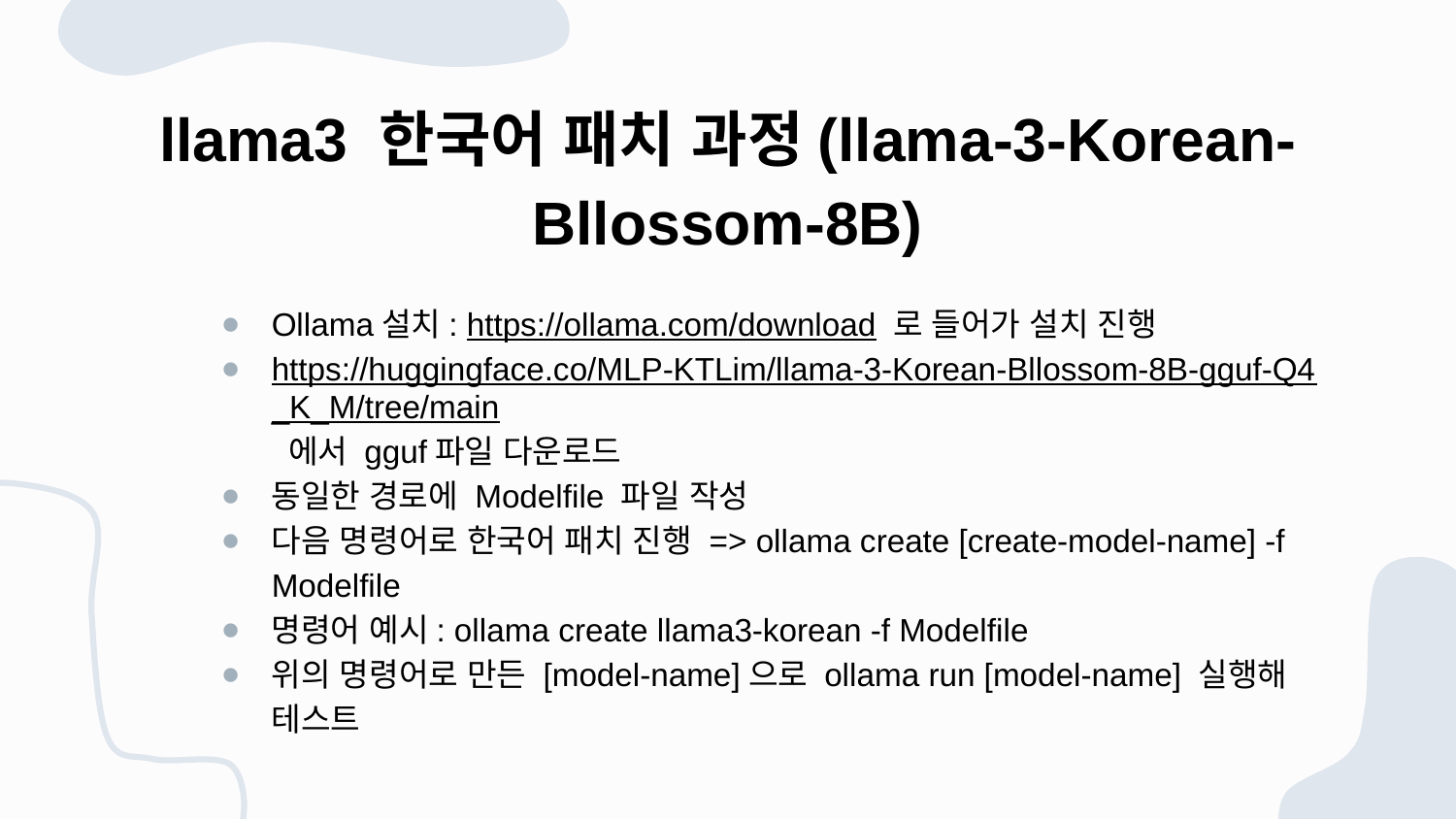

# llama3 한국어 패치 과정(llama-3-Korean-Bllossom-8B)
Ollama설치: https://ollama.com/download 로 들어가 설치 진행
https://huggingface.co/MLP-KTLim/llama-3-Korean-Bllossom-8B-gguf-Q4_K_M/tree/main 에서 gguf파일 다운로드
동일한 경로에 Modelfile 파일 작성
다음 명령어로 한국어 패치 진행 => ollama create [create-model-name] -f Modelfile
명령어 예시: ollama create llama3-korean -f Modelfile
위의 명령어로 만든 [model-name]으로 ollama run [model-name] 실행해 테스트